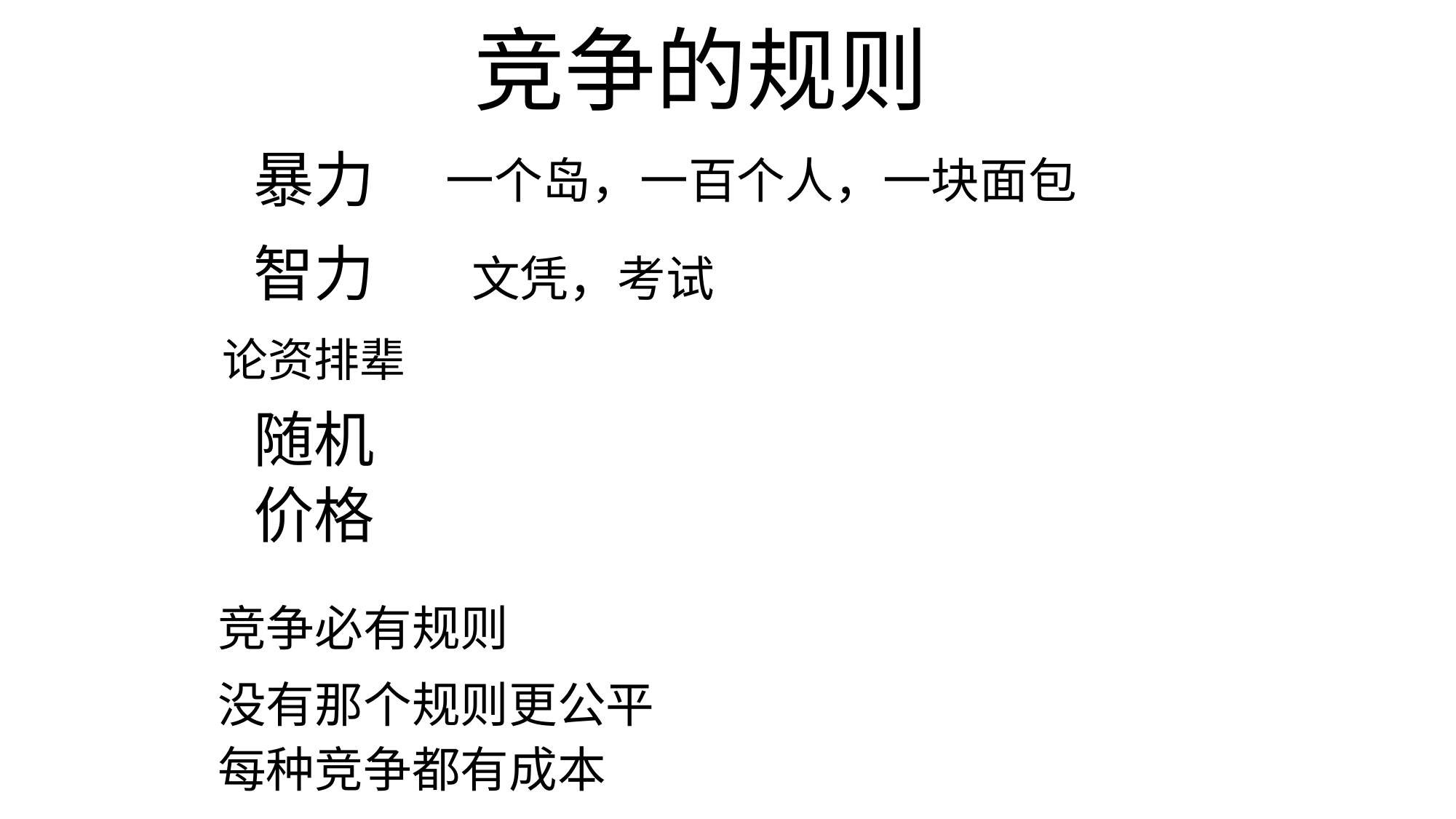

# 竞争的规则
一个岛，一百个人，一块面包
暴力
文凭，考试
智力
论资排辈
随机
价格
竞争必有规则
没有那个规则更公平
每种竞争都有成本